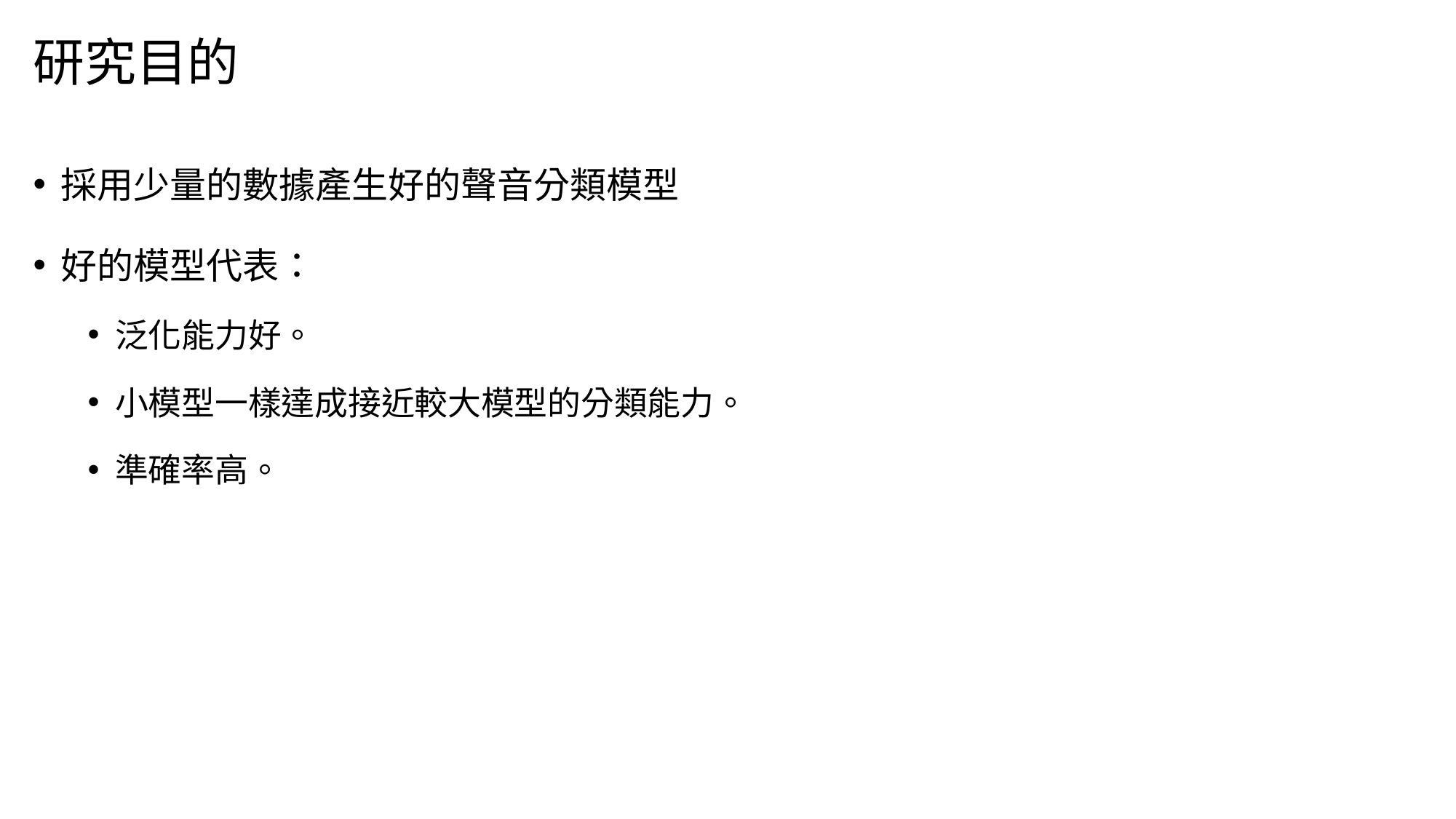

# 研究目的
採用少量的數據產生好的聲音分類模型
好的模型代表：
泛化能力好。
小模型一樣達成接近較大模型的分類能力。
準確率高。